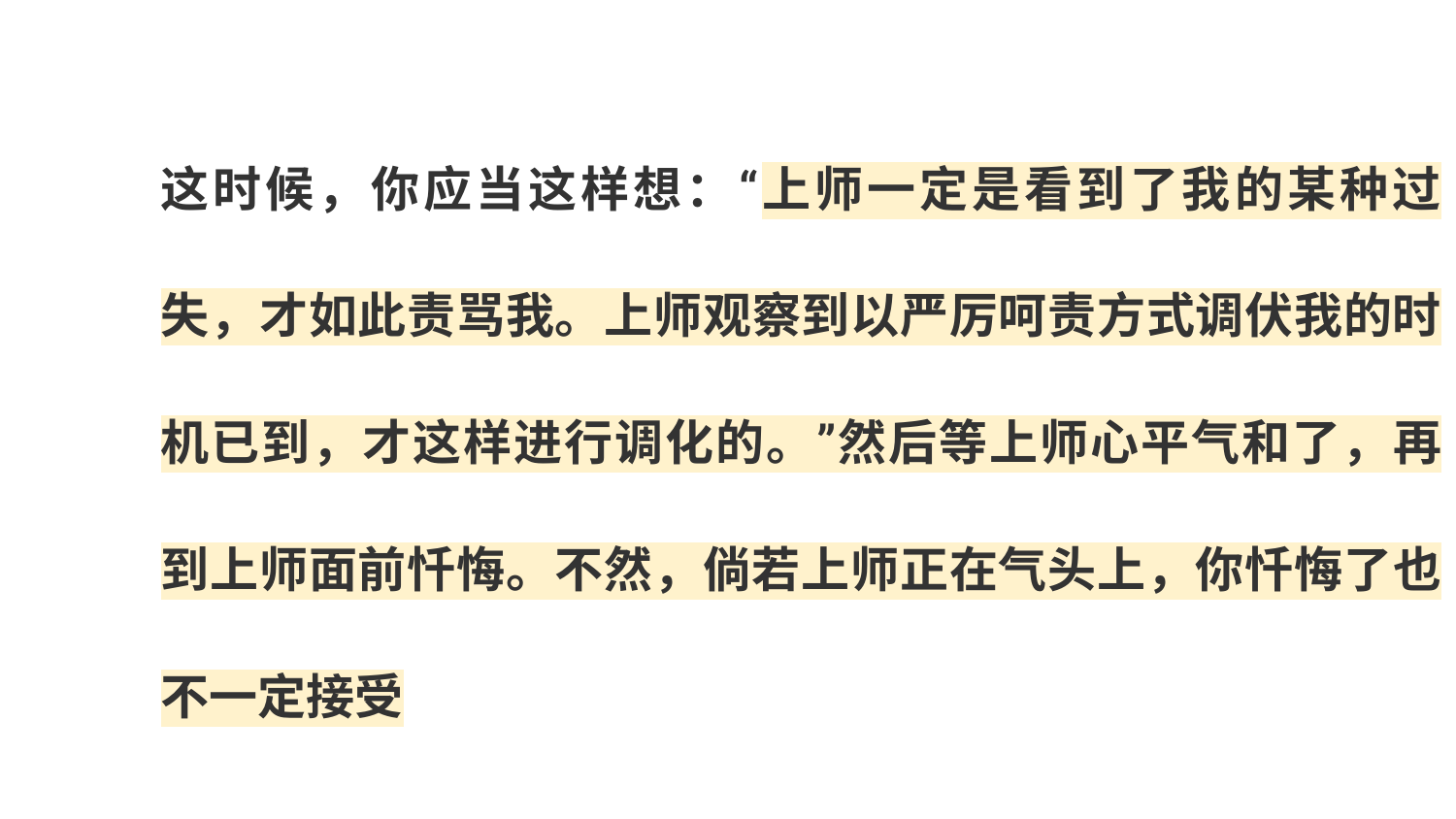

这时候，你应当这样想：“上师一定是看到了我的某种过失，才如此责骂我。上师观察到以严厉呵责方式调伏我的时机已到，才这样进行调化的。”然后等上师心平气和了，再到上师面前忏悔。不然，倘若上师正在气头上，你忏悔了也不一定接受